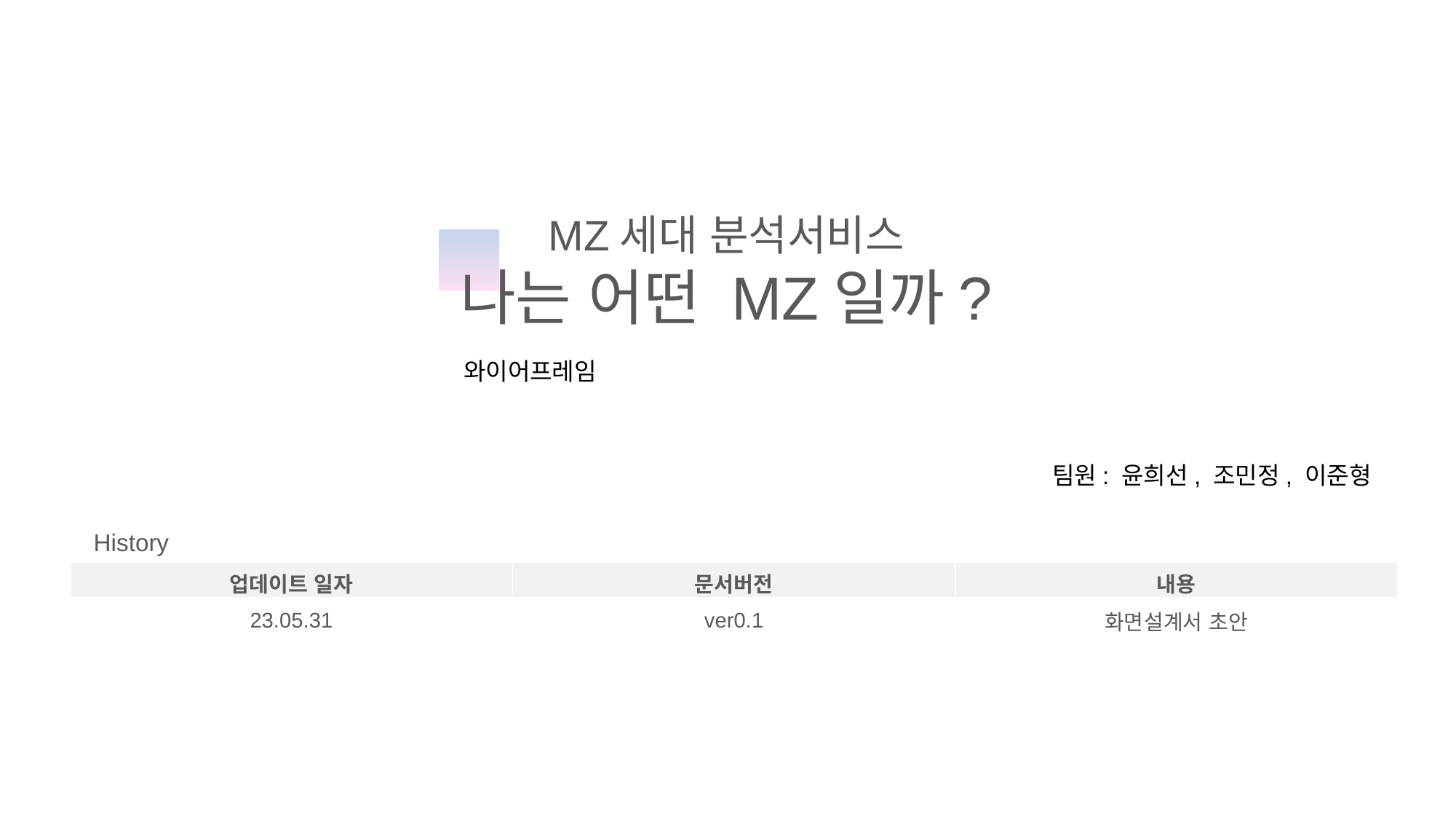

MZ세대 분석서비스
나는 어떤 MZ일까?

와이어프레임
팀원: 윤희선, 조민정, 이준형
History
| 업데이트 일자 | 문서버전 | 내용 |
| --- | --- | --- |
| 23.05.31 | ver0.1 | 화면설계서 초안 |